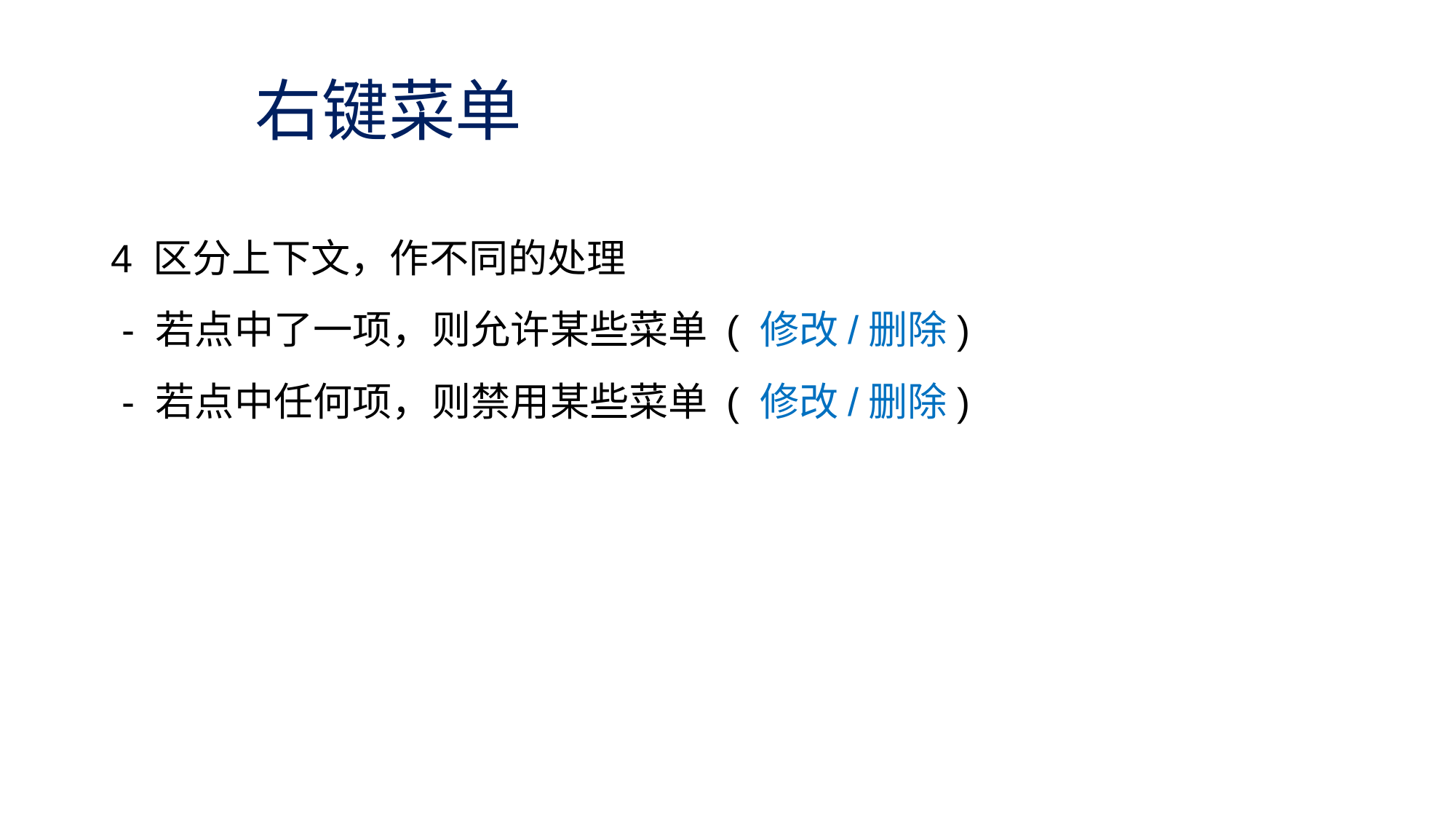

# 右键菜单
4 区分上下文，作不同的处理
 - 若点中了一项，则允许某些菜单 ( 修改/删除)
 - 若点中任何项，则禁用某些菜单 ( 修改/删除)